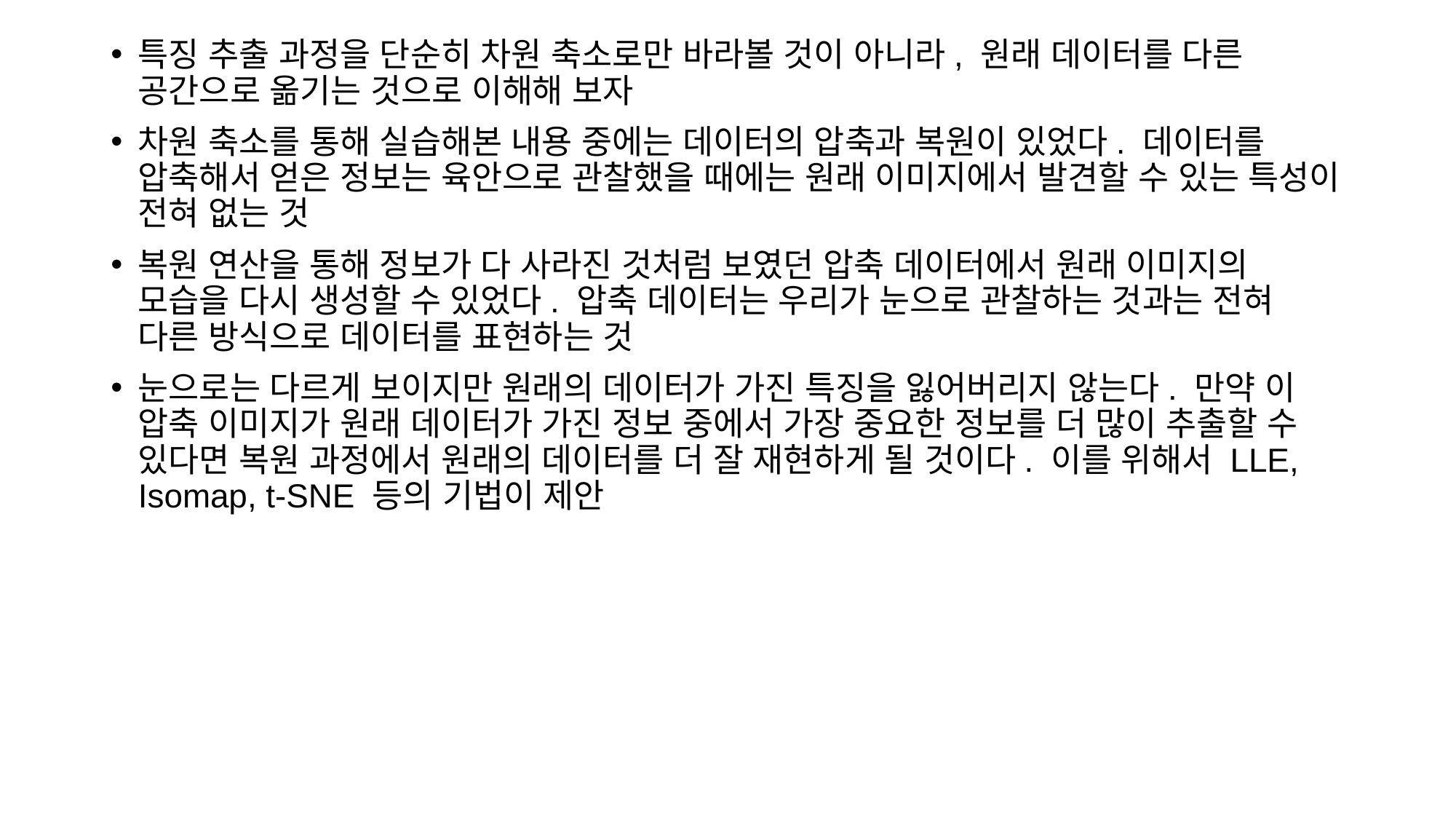

특징 추출 과정을 단순히 차원 축소로만 바라볼 것이 아니라, 원래 데이터를 다른 공간으로 옮기는 것으로 이해해 보자
차원 축소를 통해 실습해본 내용 중에는 데이터의 압축과 복원이 있었다. 데이터를 압축해서 얻은 정보는 육안으로 관찰했을 때에는 원래 이미지에서 발견할 수 있는 특성이 전혀 없는 것
복원 연산을 통해 정보가 다 사라진 것처럼 보였던 압축 데이터에서 원래 이미지의 모습을 다시 생성할 수 있었다. 압축 데이터는 우리가 눈으로 관찰하는 것과는 전혀 다른 방식으로 데이터를 표현하는 것
눈으로는 다르게 보이지만 원래의 데이터가 가진 특징을 잃어버리지 않는다. 만약 이 압축 이미지가 원래 데이터가 가진 정보 중에서 가장 중요한 정보를 더 많이 추출할 수 있다면 복원 과정에서 원래의 데이터를 더 잘 재현하게 될 것이다. 이를 위해서 LLE, Isomap, t-SNE 등의 기법이 제안